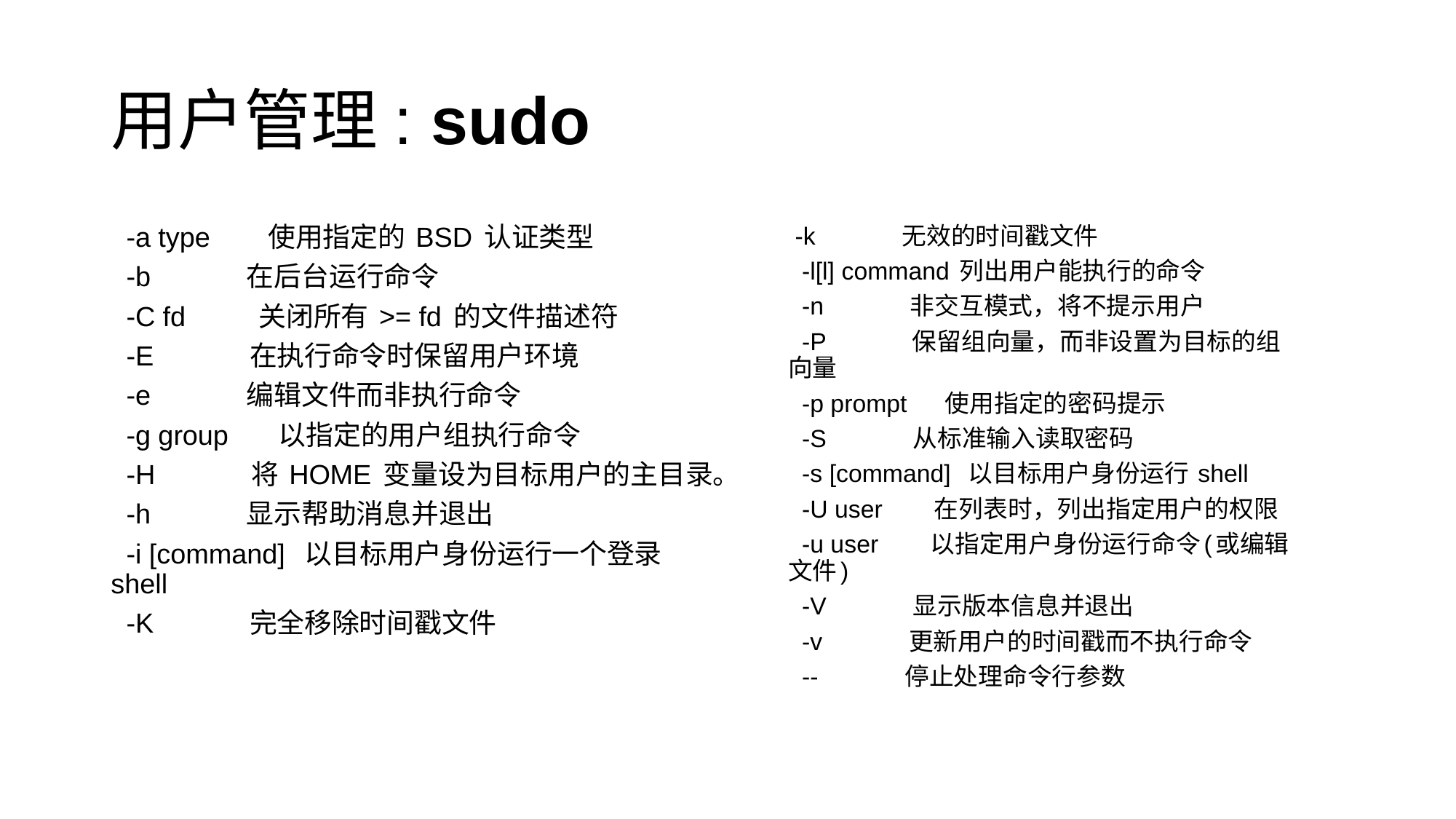

# 用户管理: sudo
  -a type       使用指定的 BSD 认证类型
  -b            在后台运行命令
  -C fd         关闭所有 >= fd 的文件描述符
  -E            在执行命令时保留用户环境
  -e            编辑文件而非执行命令
  -g group      以指定的用户组执行命令
  -H            将 HOME 变量设为目标用户的主目录。
  -h            显示帮助消息并退出
  -i [command]  以目标用户身份运行一个登录 shell
  -K            完全移除时间戳文件

 -k            无效的时间戳文件
  -l[l] command 列出用户能执行的命令
  -n            非交互模式，将不提示用户
  -P            保留组向量，而非设置为目标的组向量
  -p prompt     使用指定的密码提示
  -S            从标准输入读取密码
  -s [command]  以目标用户身份运行 shell
  -U user       在列表时，列出指定用户的权限
  -u user       以指定用户身份运行命令(或编辑文件)
  -V            显示版本信息并退出
  -v            更新用户的时间戳而不执行命令
  --            停止处理命令行参数